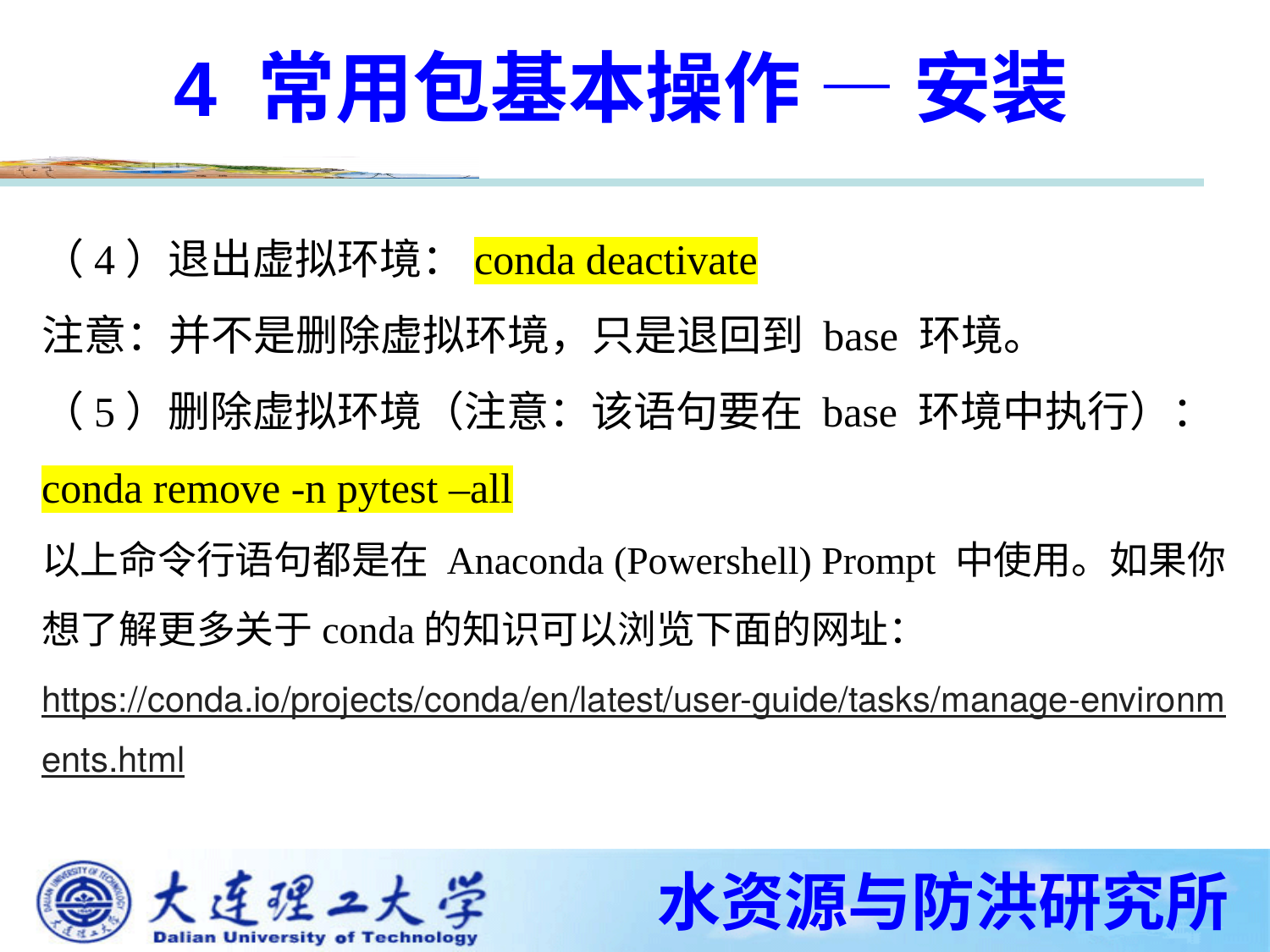

4 常用包基本操作 — 安装
（4）退出虚拟环境：conda deactivate
注意：并不是删除虚拟环境，只是退回到 base 环境。
（5）删除虚拟环境（注意：该语句要在 base 环境中执行）： conda remove -n pytest –all
以上命令行语句都是在 Anaconda (Powershell) Prompt 中使用。如果你想了解更多关于conda的知识可以浏览下面的网址：
https://conda.io/projects/conda/en/latest/user-guide/tasks/manage-environments.html